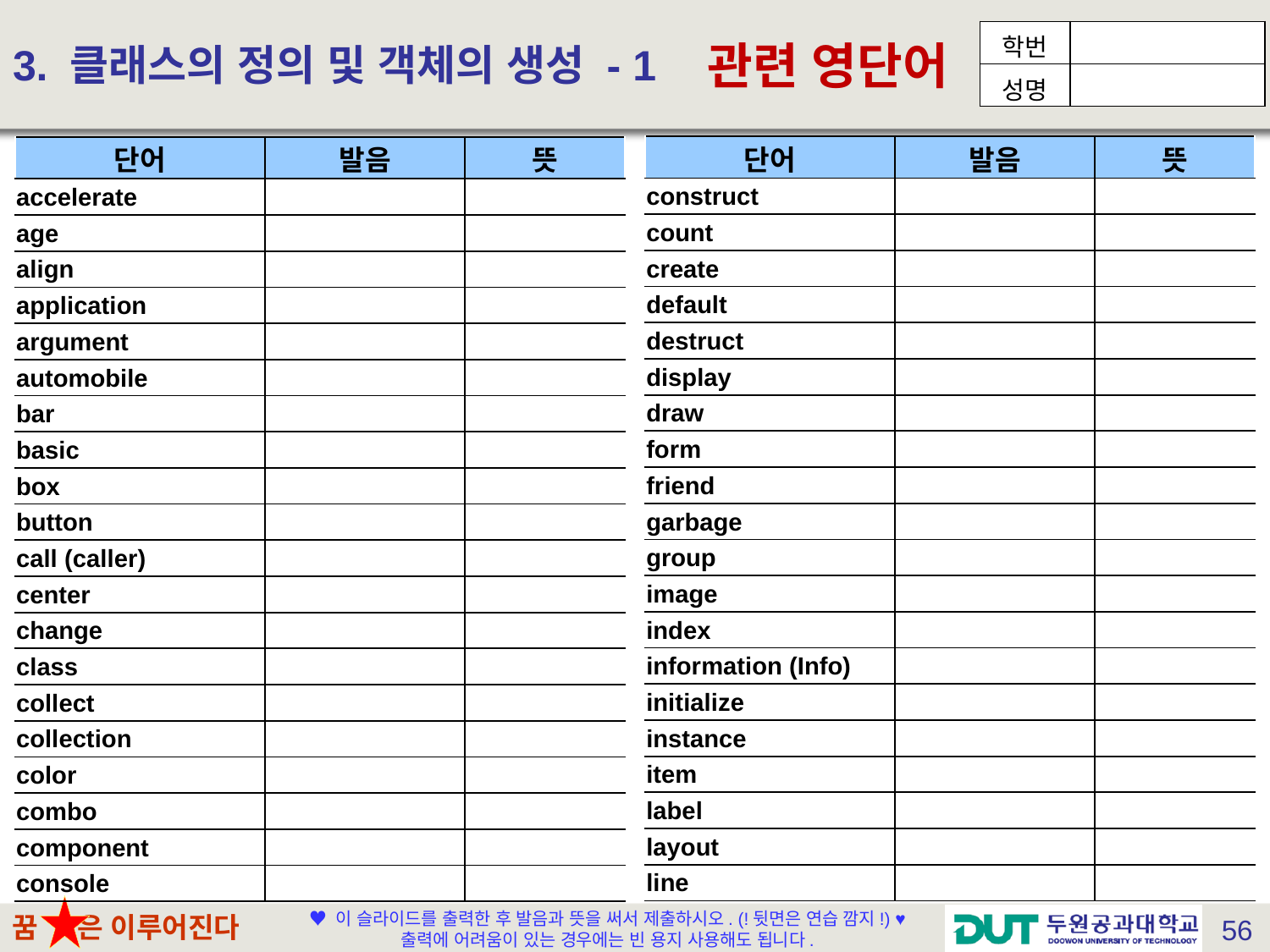

# 3. 클래스의 정의 및 객체의 생성 - 1
| 단어 | 발음 | 뜻 |
| --- | --- | --- |
| construct |  |  |
| count |  |  |
| create |  |  |
| default |  |  |
| destruct |  |  |
| display |  |  |
| draw |  |  |
| form |  |  |
| friend |  |  |
| garbage |  |  |
| group |  |  |
| image |  |  |
| index |  |  |
| information (Info) |  |  |
| initialize |  |  |
| instance |  |  |
| item |  |  |
| label |  |  |
| layout |  |  |
| line |  |  |
| 단어 | 발음 | 뜻 |
| --- | --- | --- |
| accelerate |  |  |
| age |  |  |
| align |  |  |
| application |  |  |
| argument |  |  |
| automobile |  |  |
| bar |  |  |
| basic |  |  |
| box |  |  |
| button |  |  |
| call (caller) |  |  |
| center |  |  |
| change |  |  |
| class |  |  |
| collect |  |  |
| collection |  |  |
| color |  |  |
| combo |  |  |
| component |  |  |
| console |  |  |